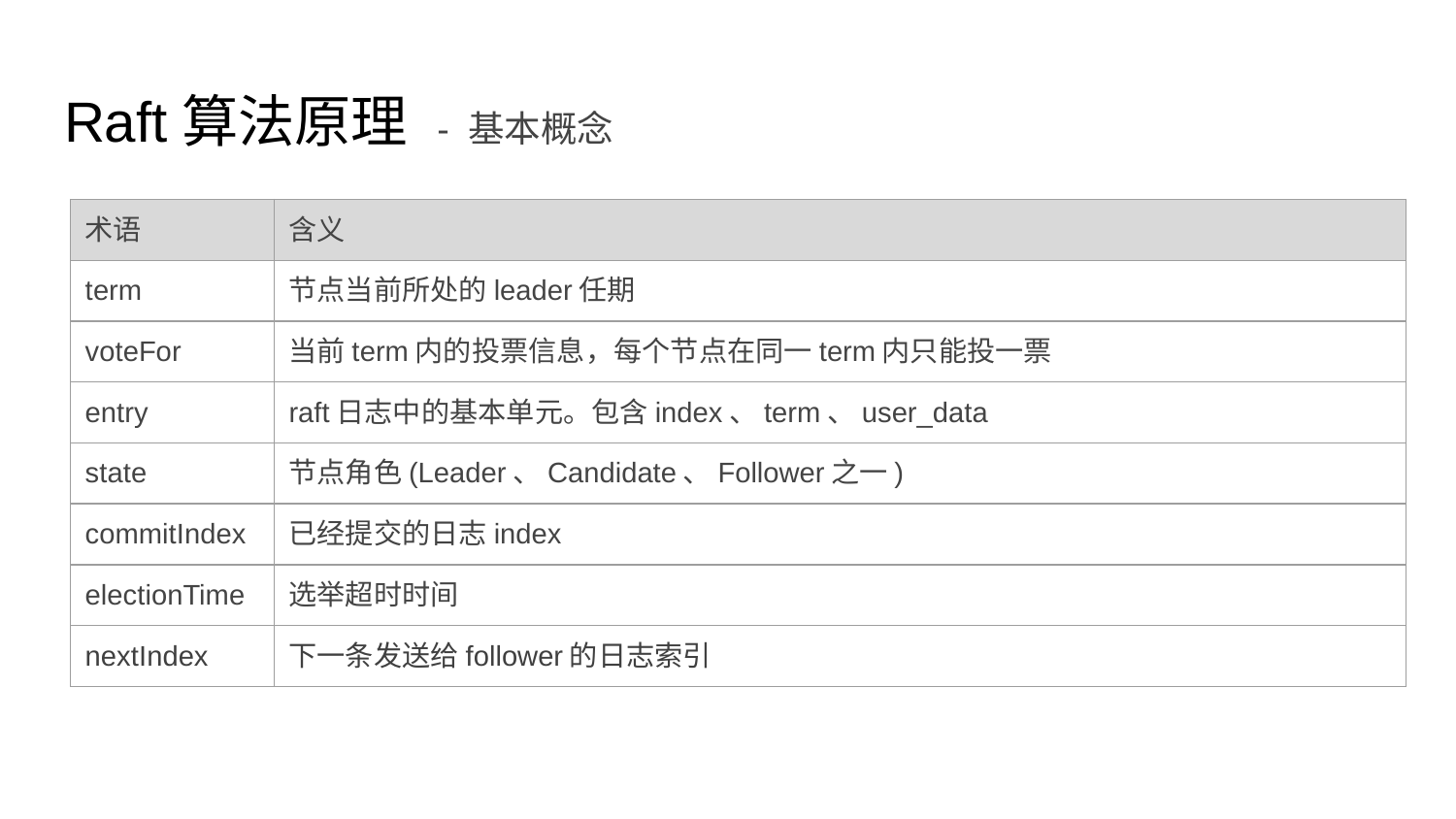

# Raft算法原理 - 基本概念
| 术语 | 含义 |
| --- | --- |
| term | 节点当前所处的leader任期 |
| voteFor | 当前term内的投票信息，每个节点在同一term内只能投一票 |
| entry | raft日志中的基本单元。包含index、term、user\_data |
| state | 节点角色(Leader、Candidate、Follower之一) |
| commitIndex | 已经提交的日志index |
| electionTime | 选举超时时间 |
| nextIndex | 下一条发送给follower的日志索引 |